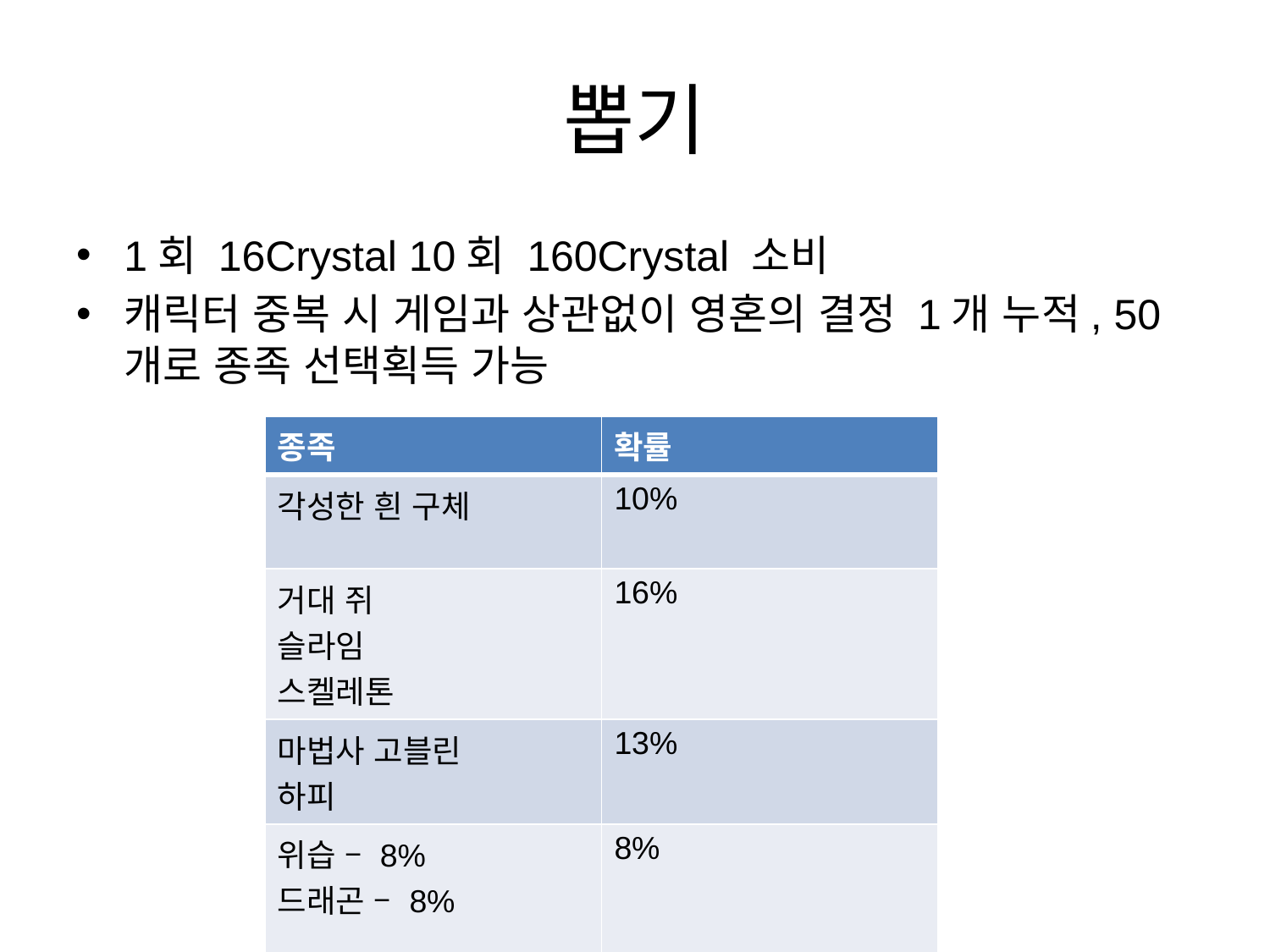

# 뽑기
1회 16Crystal 10회 160Crystal 소비
캐릭터 중복 시 게임과 상관없이 영혼의 결정 1개 누적, 50개로 종족 선택획득 가능
| 종족 | 확률 |
| --- | --- |
| 각성한 흰 구체 | 10% |
| 거대 쥐 슬라임 스켈레톤 | 16% |
| 마법사 고블린 하피 | 13% |
| 위습 – 8% 드래곤 – 8% | 8% |